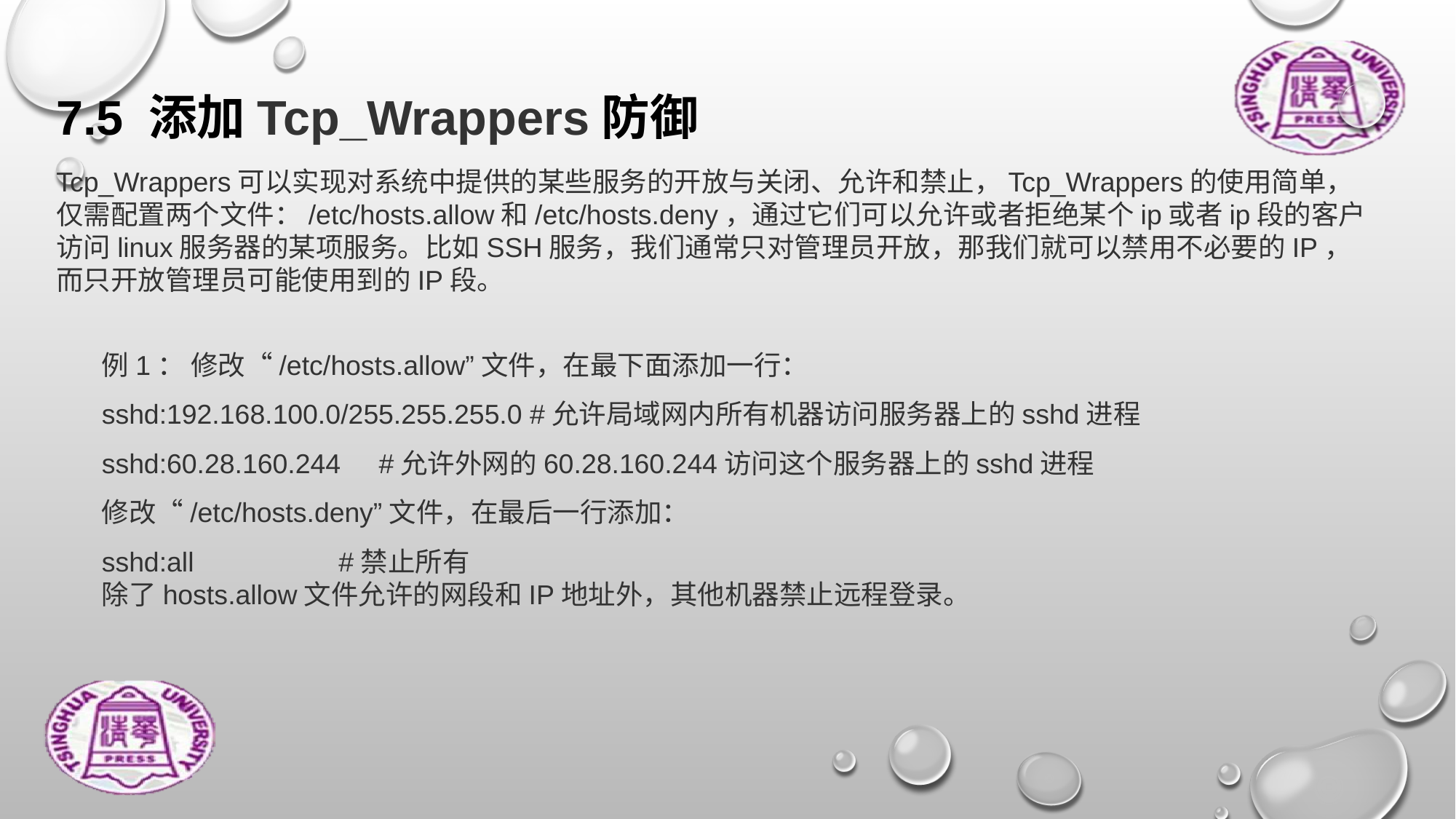

7.5 添加Tcp_Wrappers防御
Tcp_Wrappers可以实现对系统中提供的某些服务的开放与关闭、允许和禁止，Tcp_Wrappers的使用简单，仅需配置两个文件：/etc/hosts.allow和/etc/hosts.deny，通过它们可以允许或者拒绝某个ip或者ip段的客户访问linux服务器的某项服务。比如SSH服务，我们通常只对管理员开放，那我们就可以禁用不必要的IP，而只开放管理员可能使用到的IP段。
例1： 修改“/etc/hosts.allow”文件，在最下面添加一行：
sshd:192.168.100.0/255.255.255.0 #允许局域网内所有机器访问服务器上的sshd进程
sshd:60.28.160.244     #允许外网的60.28.160.244访问这个服务器上的sshd进程
修改“/etc/hosts.deny”文件，在最后一行添加：
sshd:all                   #禁止所有
除了hosts.allow文件允许的网段和IP地址外，其他机器禁止远程登录。